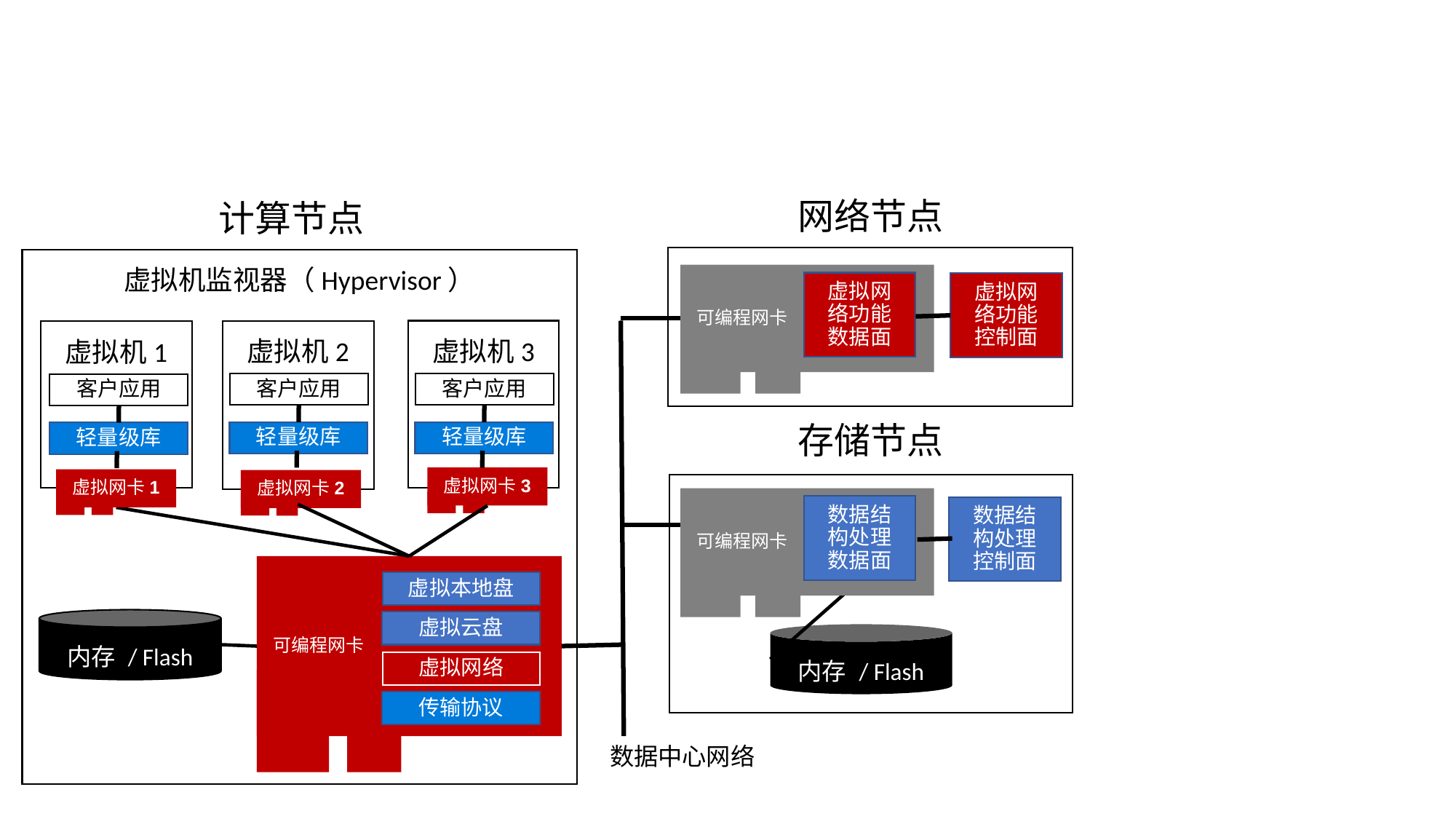

#
网络节点
计算节点

虚拟机监视器（Hypervisor）
可编程网卡

虚拟网络功能数据面
虚拟网络功能控制面
虚拟机2
虚拟机3
虚拟机1
客户应用
客户应用
客户应用
存储节点
轻量级库
轻量级库
轻量级库

虚拟网卡3

虚拟网卡1

虚拟网卡2

可编程网卡

数据结构处理数据面
数据结构处理控制面
可编程网卡

虚拟本地盘
内存 / Flash
虚拟云盘
内存 / Flash
虚拟网络
传输协议
数据中心网络